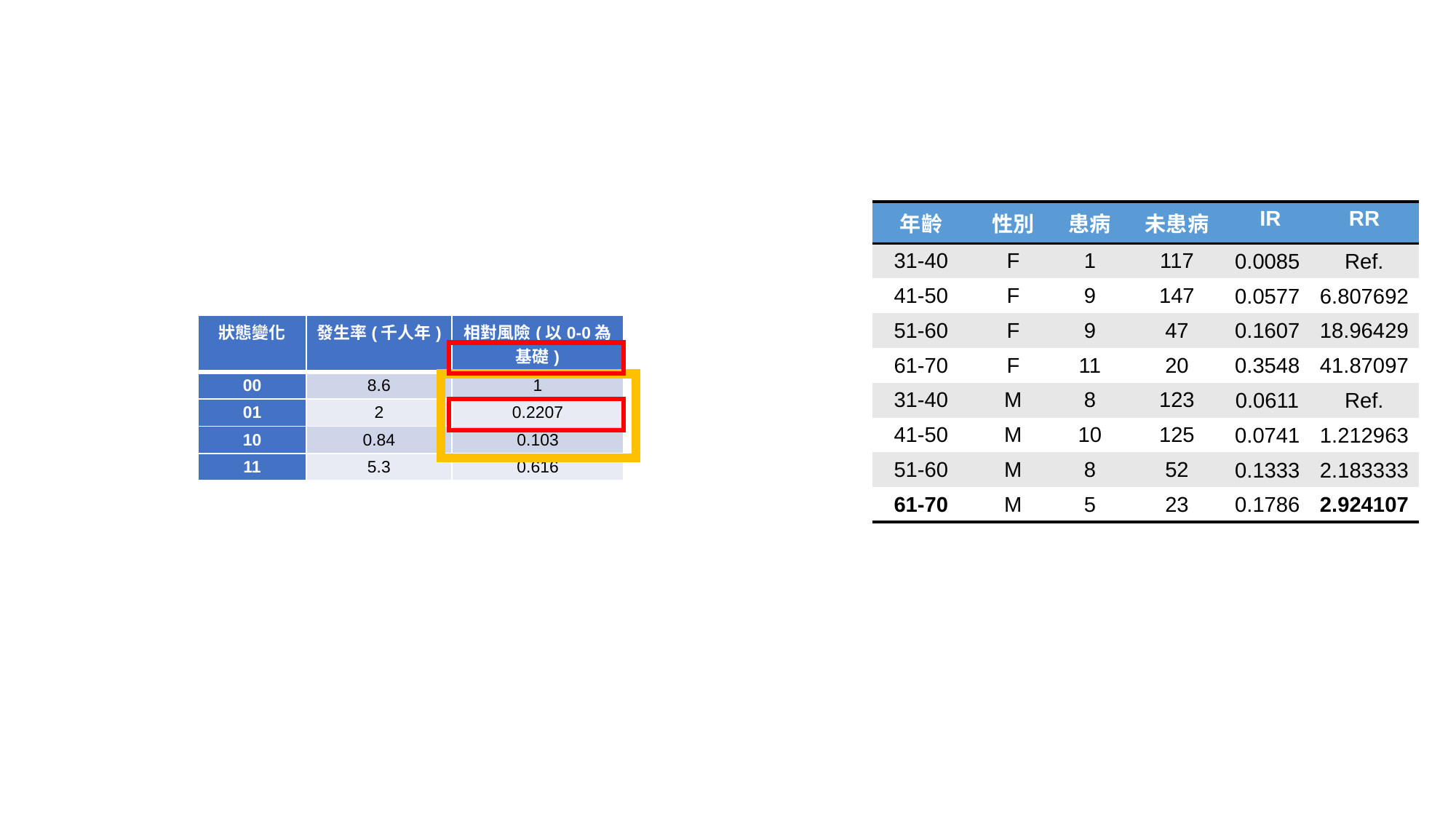

#
| 年齡 | 性別 | 患病 | 未患病 | IR | RR |
| --- | --- | --- | --- | --- | --- |
| 31-40 | F | 1 | 117 | 0.0085 | Ref. |
| 41-50 | F | 9 | 147 | 0.0577 | 6.807692 |
| 51-60 | F | 9 | 47 | 0.1607 | 18.96429 |
| 61-70 | F | 11 | 20 | 0.3548 | 41.87097 |
| 31-40 | M | 8 | 123 | 0.0611 | Ref. |
| 41-50 | M | 10 | 125 | 0.0741 | 1.212963 |
| 51-60 | M | 8 | 52 | 0.1333 | 2.183333 |
| 61-70 | M | 5 | 23 | 0.1786 | 2.924107 |
| 狀態變化 | 發生率(千人年) | 相對風險(以0­-0為基礎) |
| --- | --- | --- |
| 00 | 8.6 | 1 |
| 01 | 2 | 0.2207 |
| 10 | 0.84 | 0.103 |
| 11 | 5.3 | 0.616 |